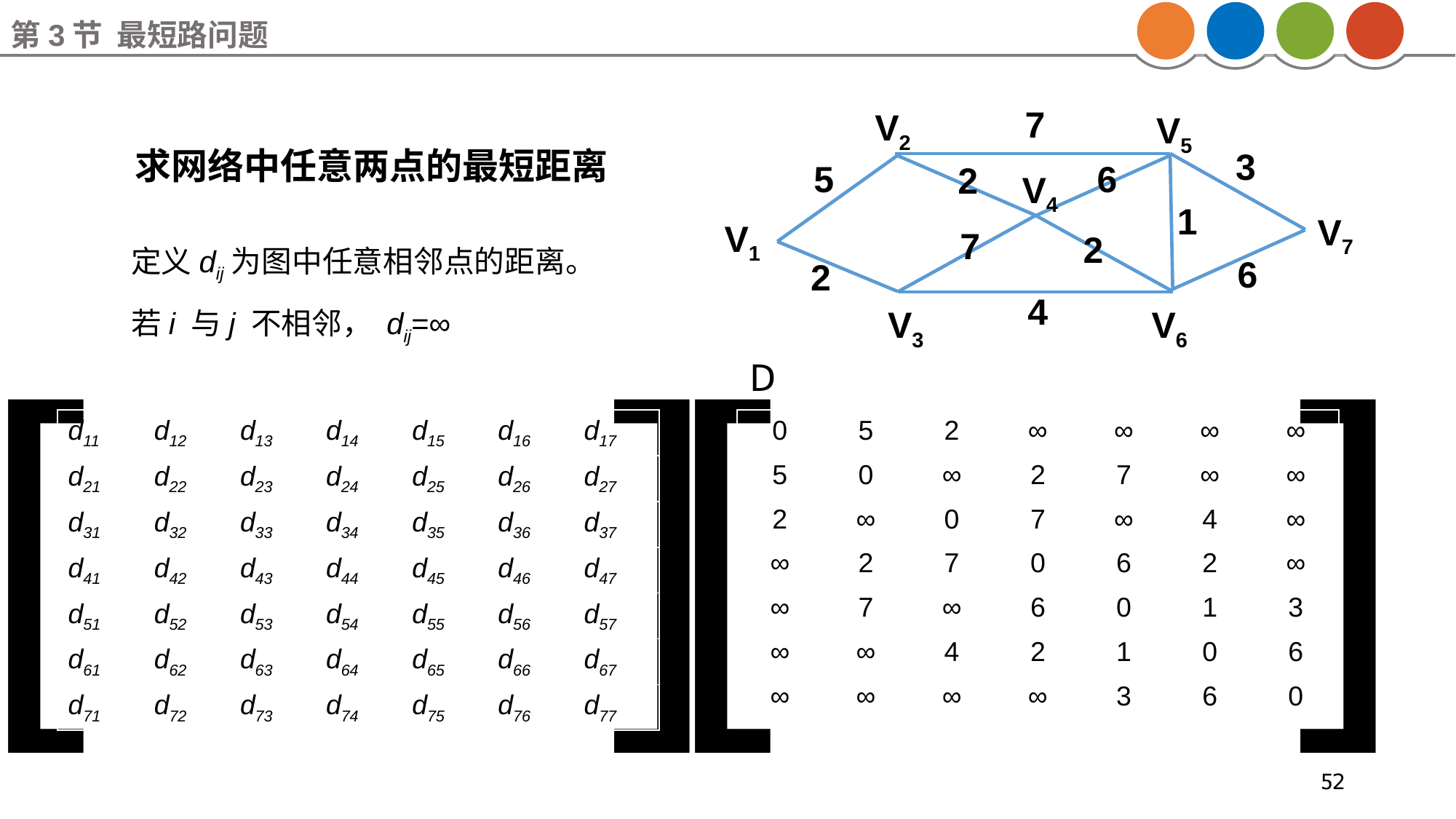

第3节  最短路问题
V2
V5
V4
V7
V1
V6
V3
7
3
5
6
2
1
7
2
6
2
4
求网络中任意两点的最短距离
定义dij为图中任意相邻点的距离。
若i 与j 不相邻， dij=∞
[     ]
[     ]
D
| d11 | d12 | d13 | d14 | d15 | d16 | d17 |
| --- | --- | --- | --- | --- | --- | --- |
| d21 | d22 | d23 | d24 | d25 | d26 | d27 |
| d31 | d32 | d33 | d34 | d35 | d36 | d37 |
| d41 | d42 | d43 | d44 | d45 | d46 | d47 |
| d51 | d52 | d53 | d54 | d55 | d56 | d57 |
| d61 | d62 | d63 | d64 | d65 | d66 | d67 |
| d71 | d72 | d73 | d74 | d75 | d76 | d77 |
| 0 | 5 | 2 | ∞ | ∞ | ∞ | ∞ |
| --- | --- | --- | --- | --- | --- | --- |
| 5 | 0 | ∞ | 2 | 7 | ∞ | ∞ |
| 2 | ∞ | 0 | 7 | ∞ | 4 | ∞ |
| ∞ | 2 | 7 | 0 | 6 | 2 | ∞ |
| ∞ | 7 | ∞ | 6 | 0 | 1 | 3 |
| ∞ | ∞ | 4 | 2 | 1 | 0 | 6 |
| ∞ | ∞ | ∞ | ∞ | 3 | 6 | 0 |
52